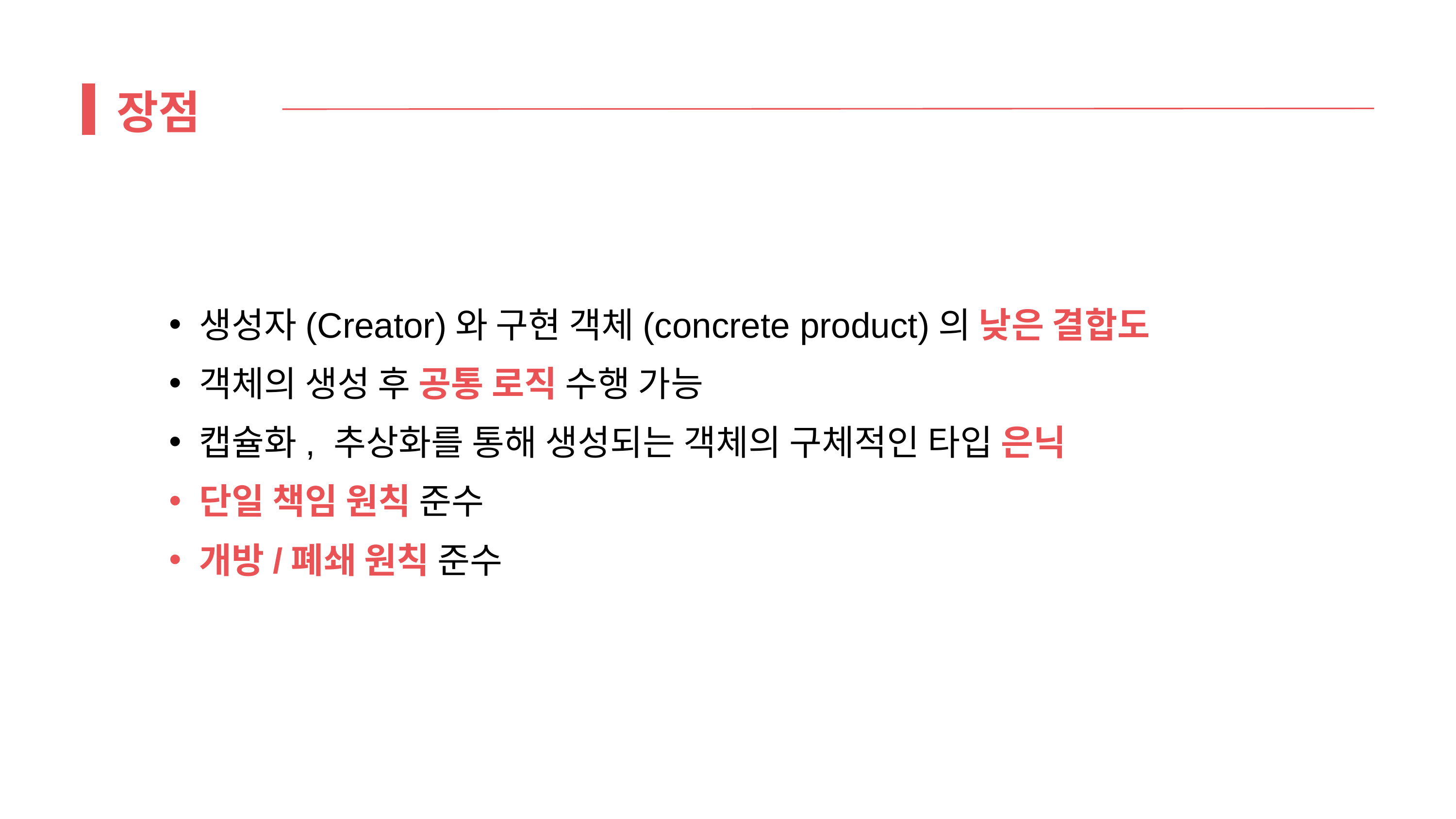

장점

생성자(Creator)와 구현 객체(concrete product)의 낮은 결합도
객체의 생성 후 공통 로직 수행 가능
캡슐화, 추상화를 통해 생성되는 객체의 구체적인 타입 은닉
단일 책임 원칙 준수
개방/폐쇄 원칙 준수